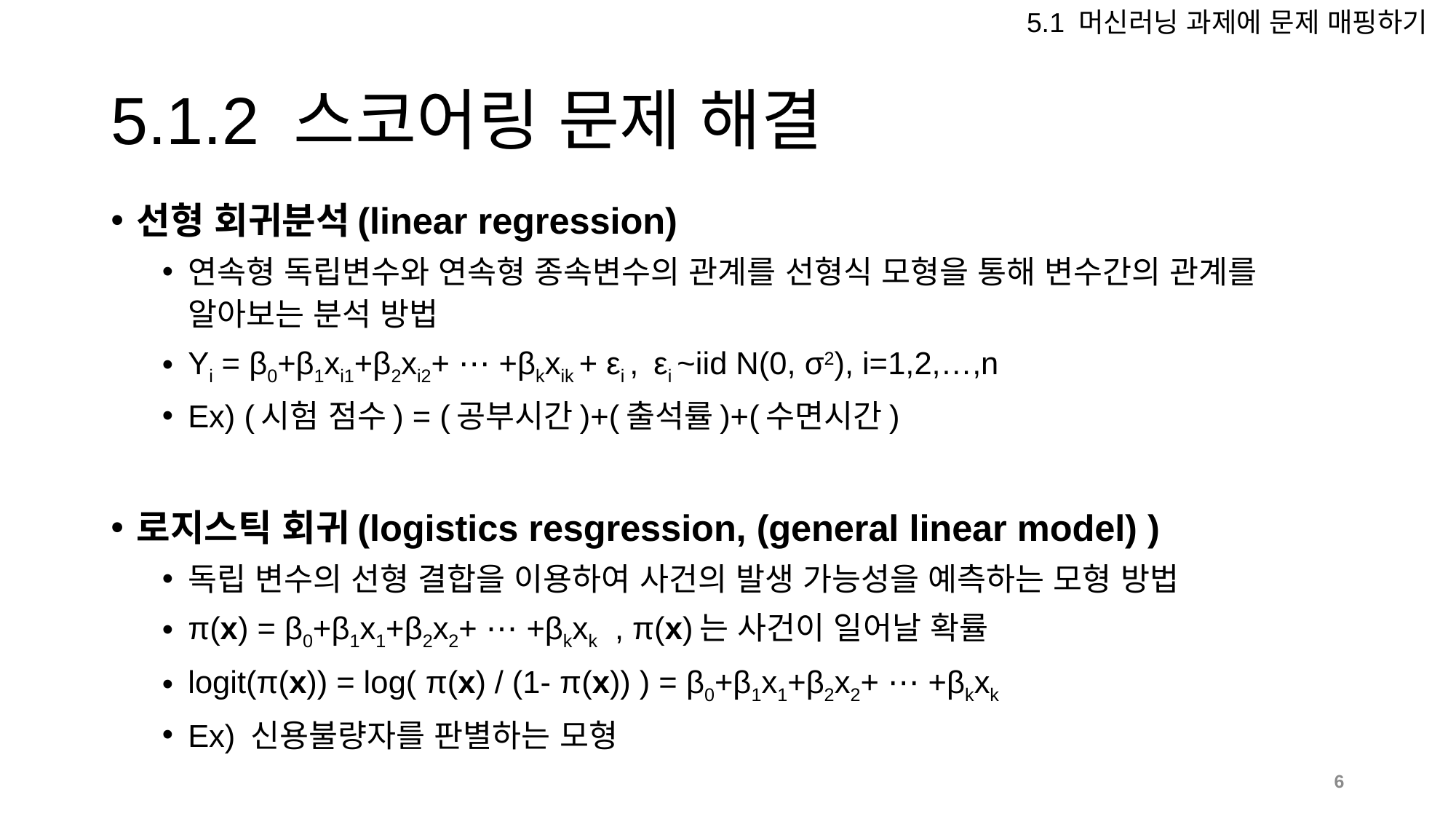

5.1 머신러닝 과제에 문제 매핑하기
# 5.1.2 스코어링 문제 해결
선형 회귀분석(linear regression)
연속형 독립변수와 연속형 종속변수의 관계를 선형식 모형을 통해 변수간의 관계를 알아보는 분석 방법
Yi = β0+β1xi1+β2xi2+ ⋯ +βkxik + εi ,   εi ~iid N(0, σ2), i=1,2,…,n
Ex) (시험 점수) = (공부시간)+(출석률)+(수면시간)

로지스틱 회귀(logistics resgression, (general linear model) )
독립 변수의 선형 결합을 이용하여 사건의 발생 가능성을 예측하는 모형 방법
π(x) = β0+β1x1+β2x2+ ⋯ +βkxk  , π(x)는 사건이 일어날 확률
logit(π(x)) = log( π(x) / (1- π(x)) ) = β0+β1x1+β2x2+ ⋯ +βkxk
Ex) 신용불량자를 판별하는 모형
6